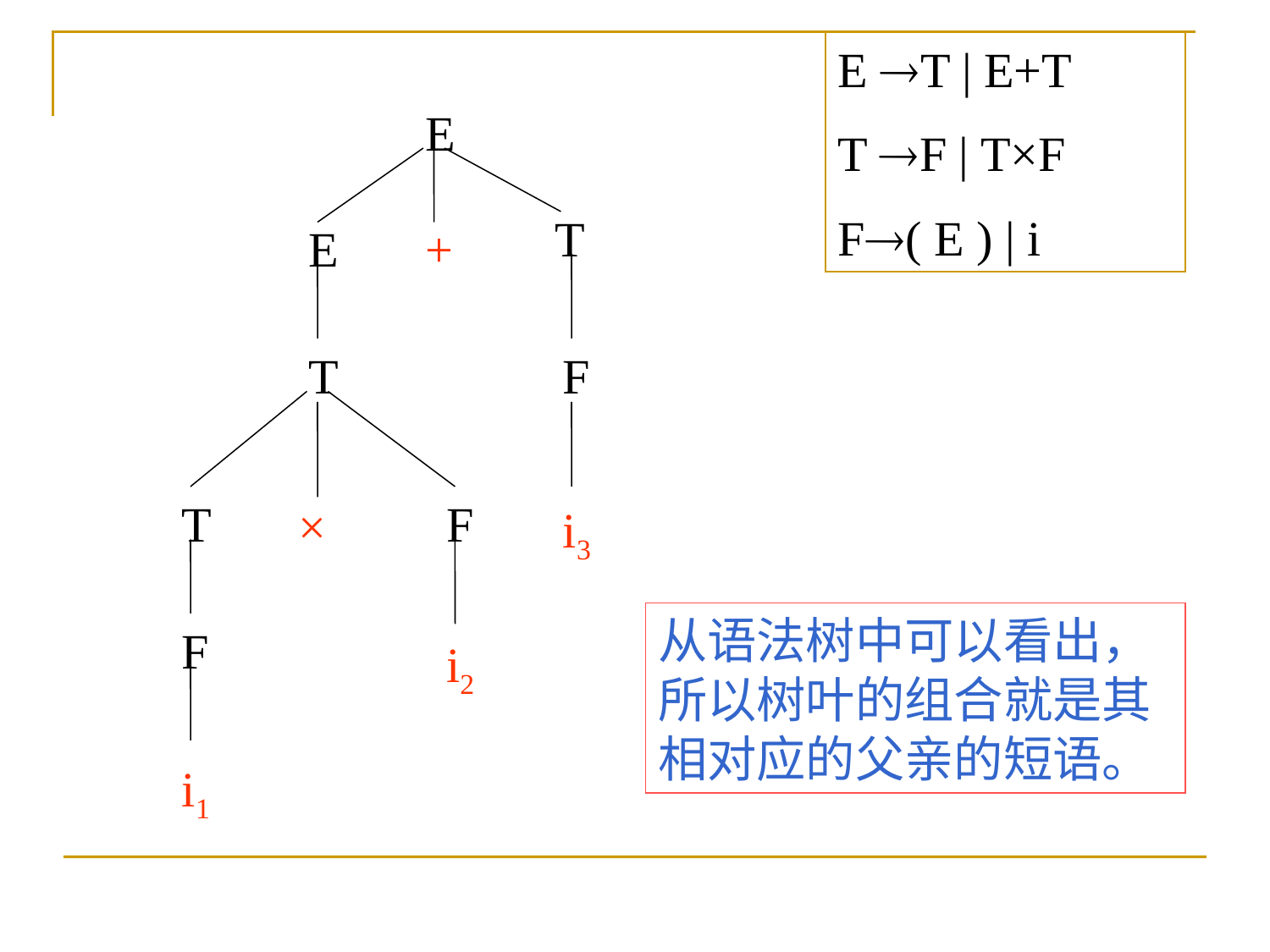

E →T | E+T
T →F | T×F
F→( E ) | i
E

T
E
+

T
F

T
F
×
i3

F
i2

i1
从语法树中可以看出，所以树叶的组合就是其相对应的父亲的短语。
8